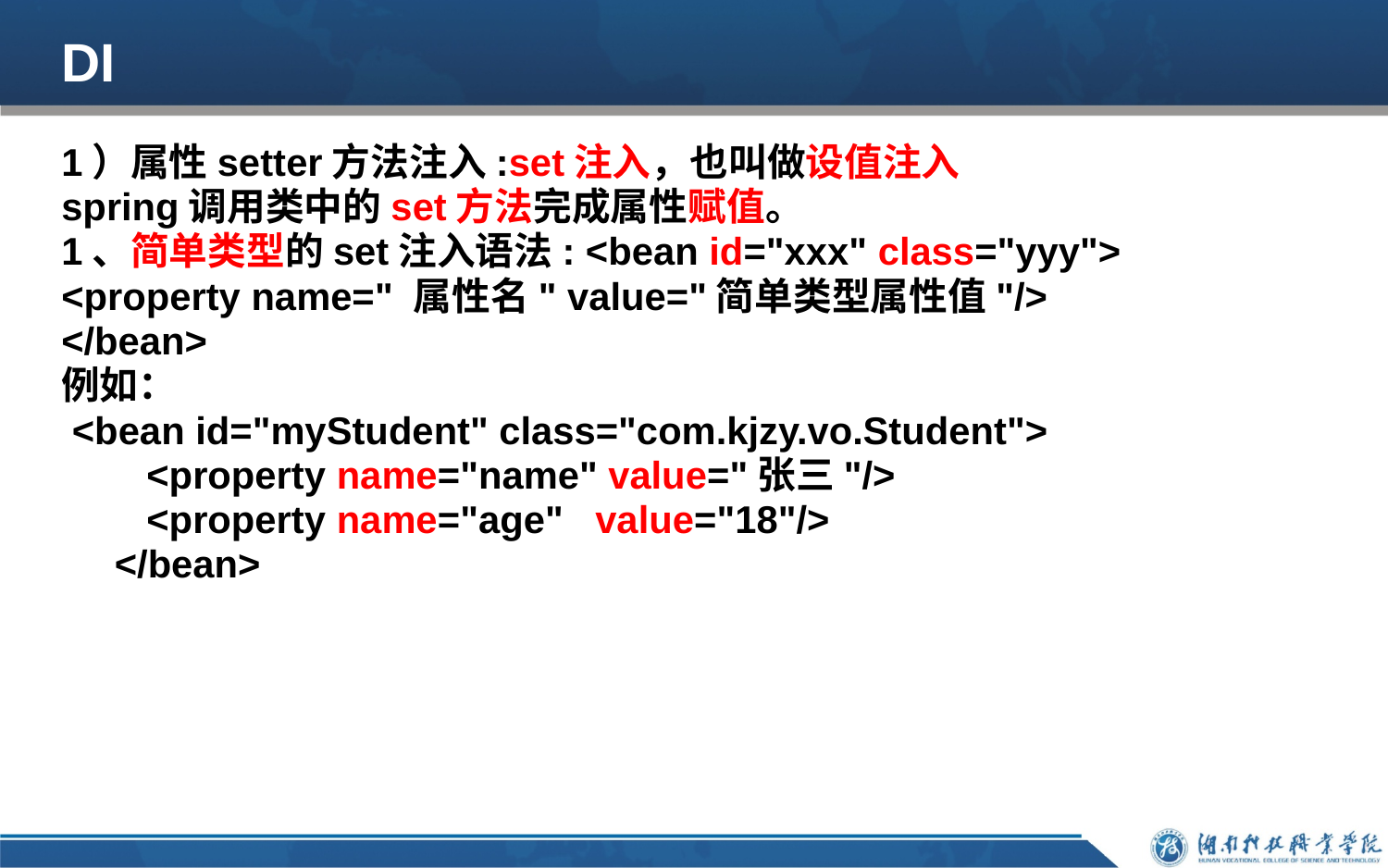

# DI
1）属性setter方法注入:set注入，也叫做设值注入
spring调用类中的set方法完成属性赋值。
1、简单类型的set注入语法: <bean id="xxx" class="yyy">
<property name=" 属性名" value="简单类型属性值"/>
</bean>
例如：
 <bean id="myStudent" class="com.kjzy.vo.Student">
        <property name="name" value="张三"/>
        <property name="age"   value="18"/>
     </bean>